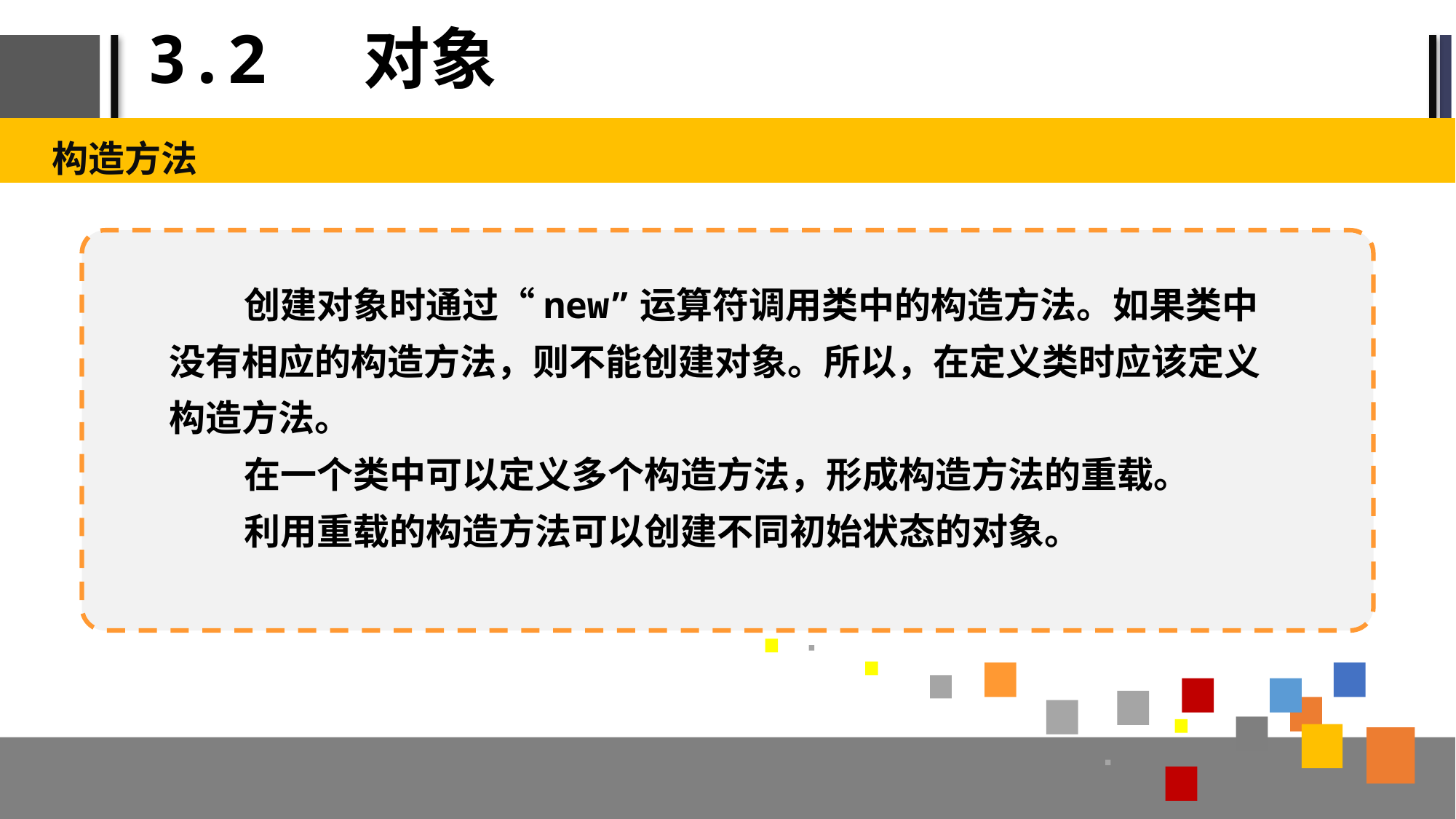

# 3.2  对象

构造方法

创建对象时通过“new”运算符调用类中的构造方法。如果类中没有相应的构造方法，则不能创建对象。所以，在定义类时应该定义构造方法。
在一个类中可以定义多个构造方法，形成构造方法的重载。
利用重载的构造方法可以创建不同初始状态的对象。